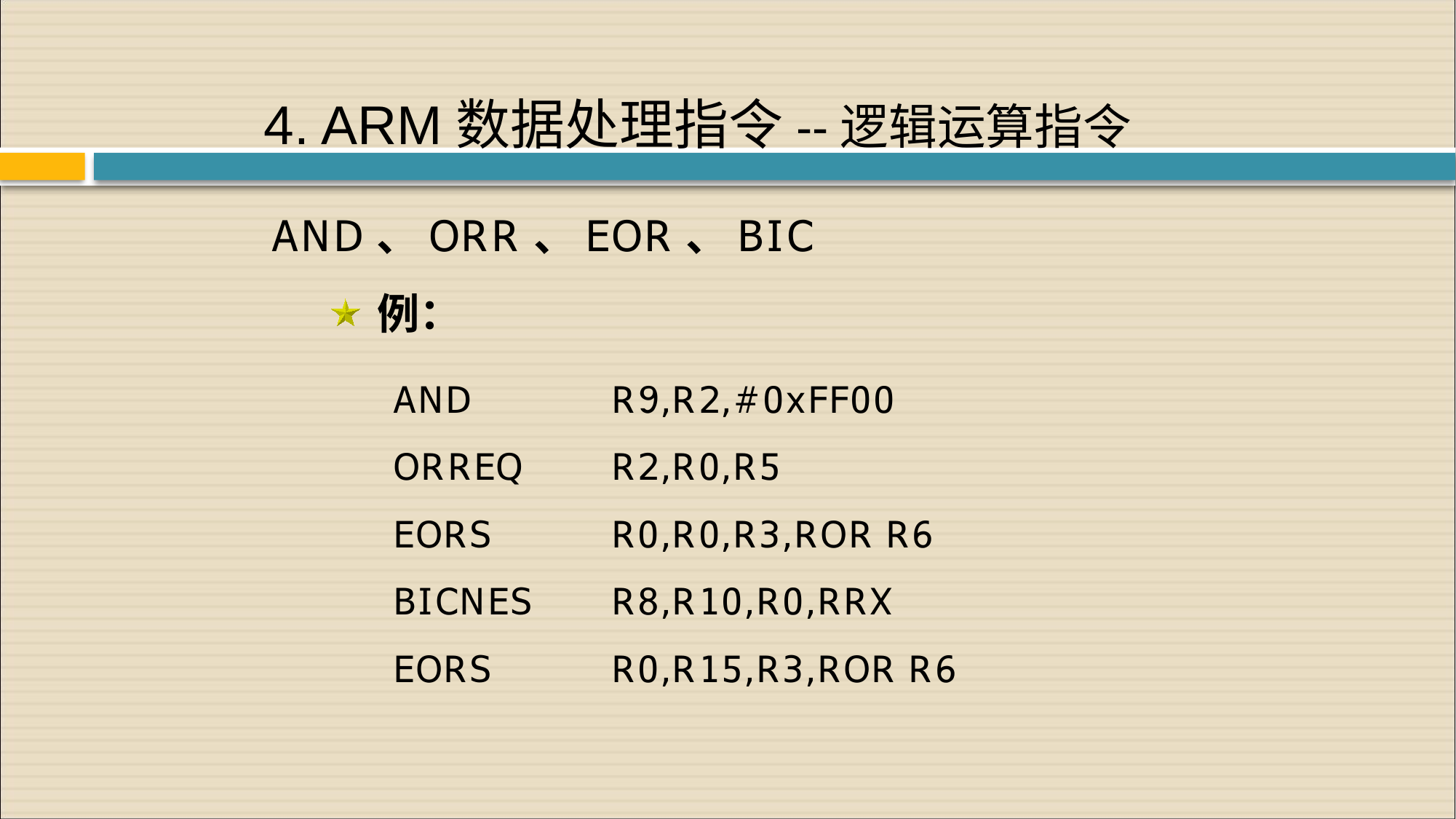

# 4. ARM数据处理指令--逻辑运算指令
AND、ORR、EOR、BIC
 例：
AND		R9,R2,#0xFF00
ORREQ	R2,R0,R5
EORS		R0,R0,R3,ROR R6
BICNES	R8,R10,R0,RRX
EORS		R0,R15,R3,ROR R6